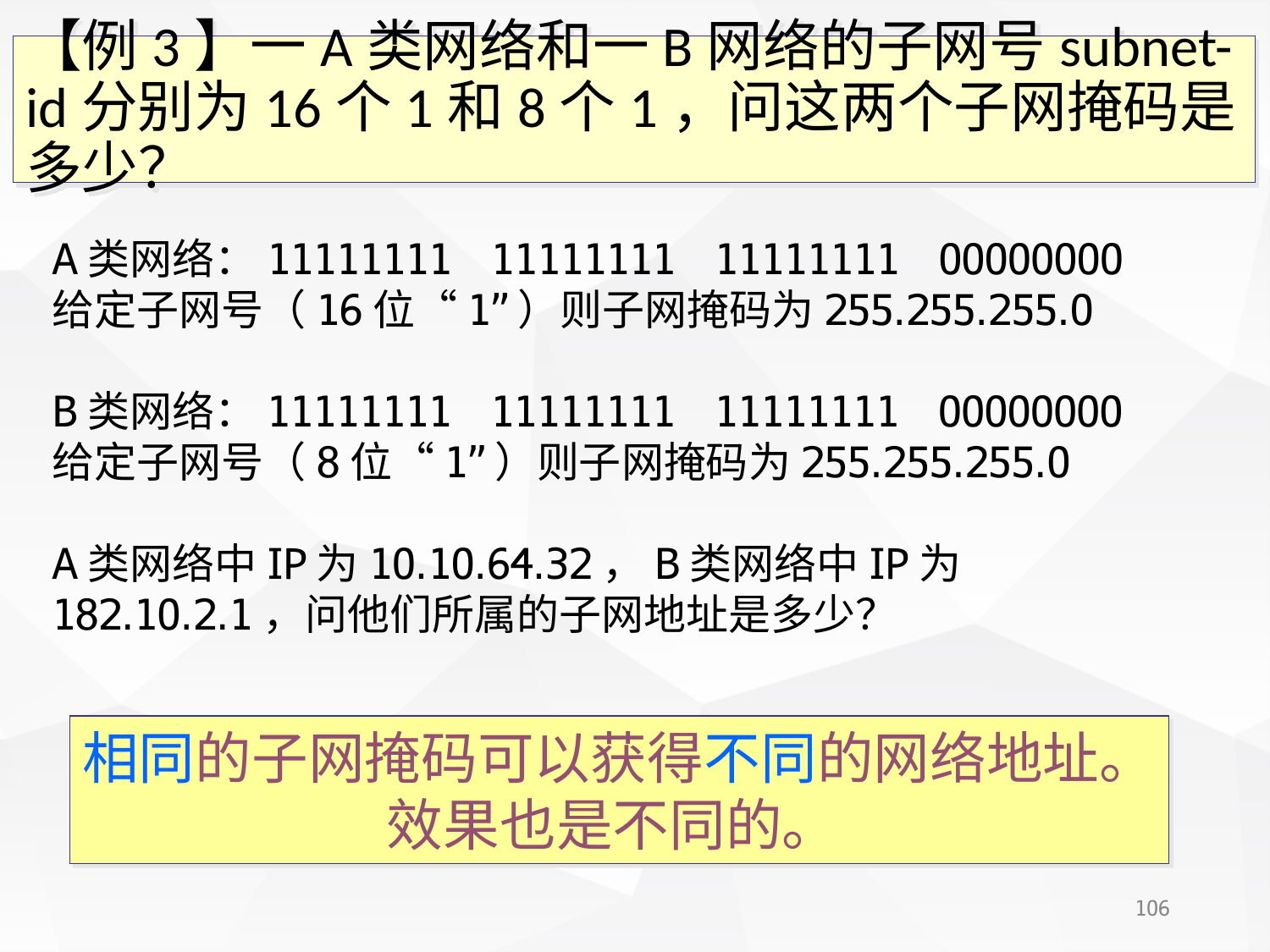

# 【例3】一A类网络和一B网络的子网号subnet-id分别为16个1和8个1，问这两个子网掩码是多少？
A类网络：11111111   11111111   11111111   00000000
给定子网号（16位“1”）则子网掩码为255.255.255.0

B类网络：11111111   11111111   11111111   00000000
给定子网号（8位“1”）则子网掩码为255.255.255.0

A类网络中IP为10.10.64.32，B类网络中IP为182.10.2.1，问他们所属的子网地址是多少？
相同的子网掩码可以获得不同的网络地址。
效果也是不同的。
106